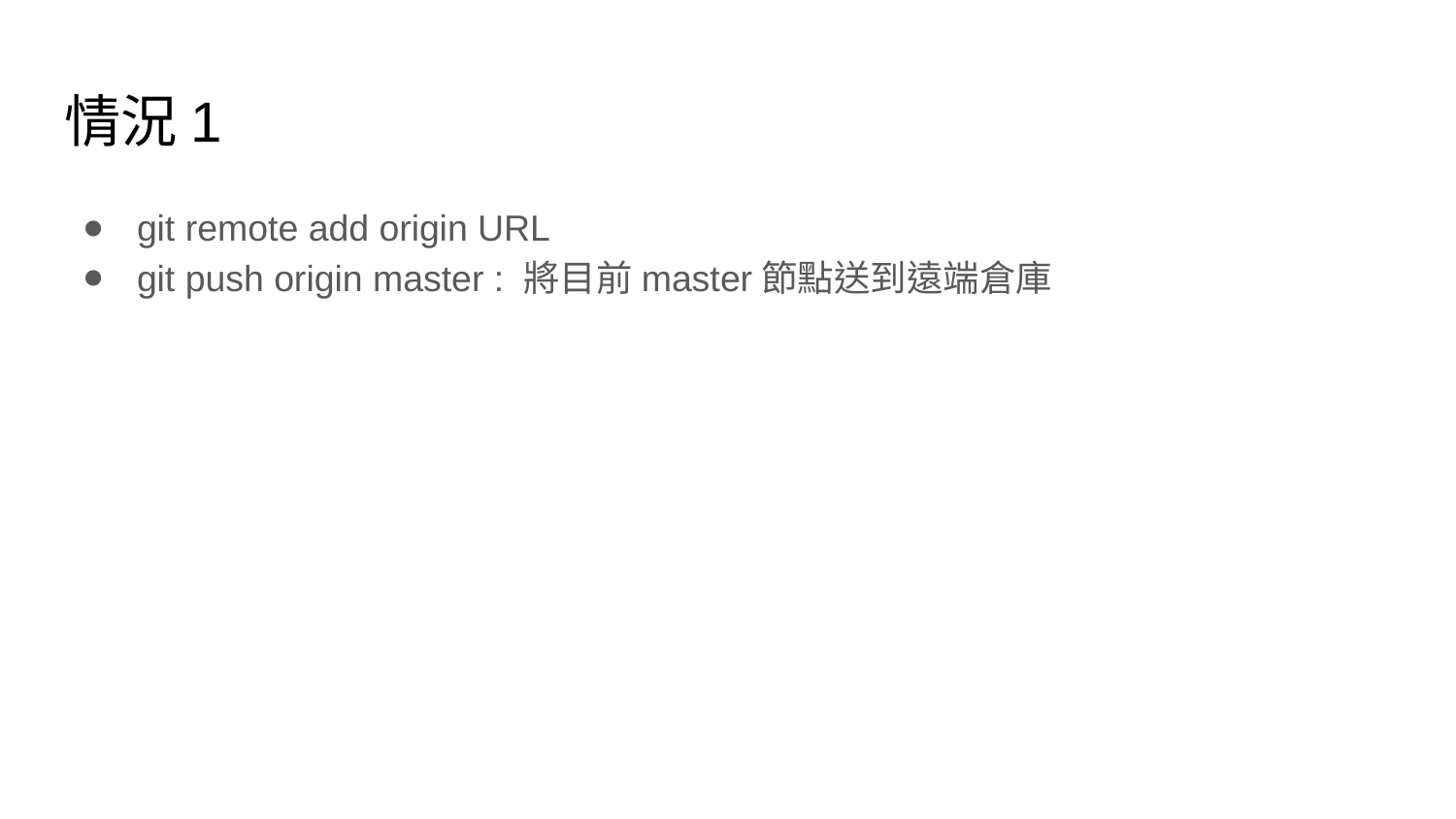

# 情況1
git remote add origin URL
git push origin master : 將目前master節點送到遠端倉庫